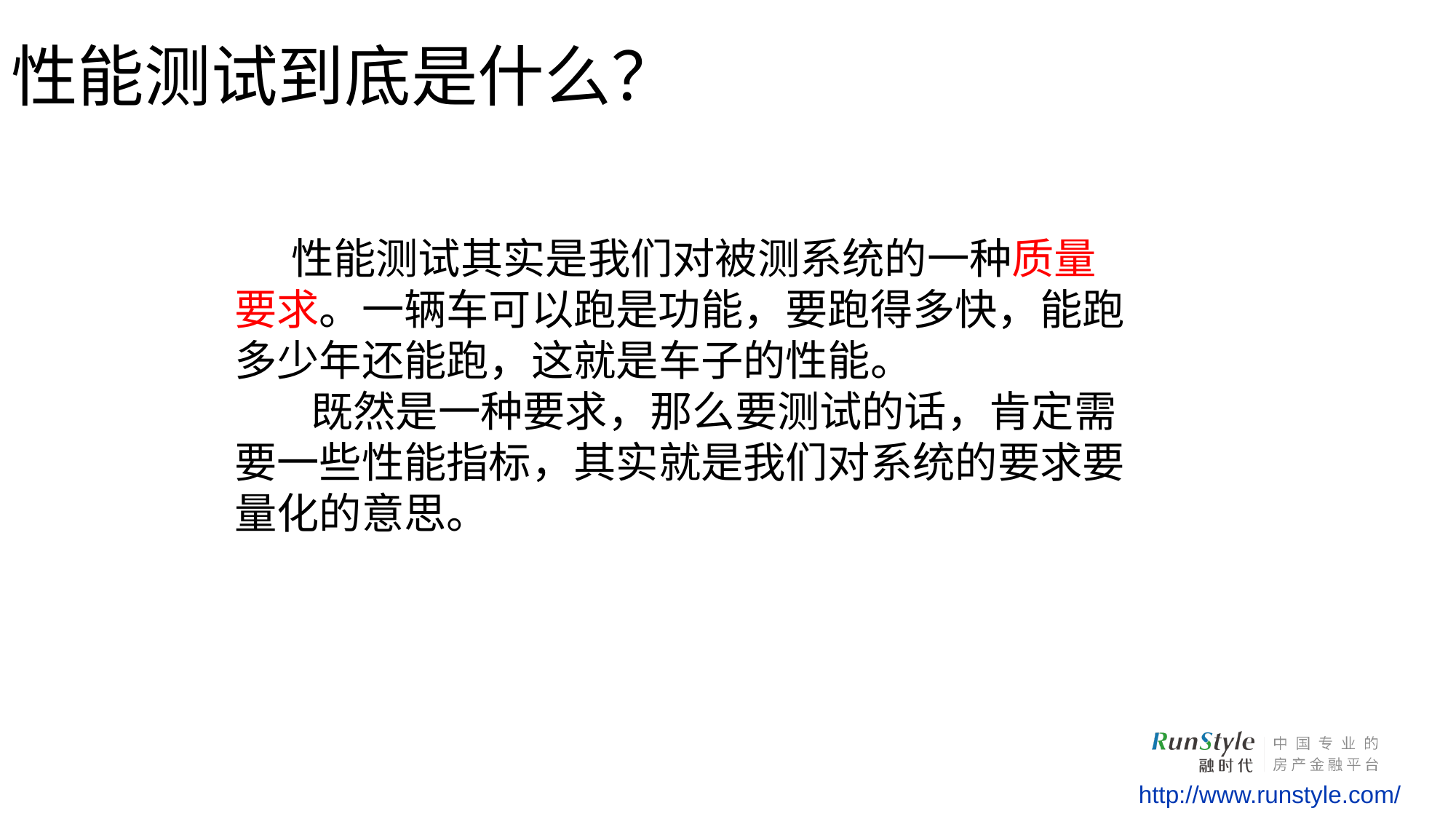

# 性能测试到底是什么？
       性能测试其实是我们对被测系统的一种质量要求。一辆车可以跑是功能，要跑得多快，能跑多少年还能跑，这就是车子的性能。
       既然是一种要求，那么要测试的话，肯定需要一些性能指标，其实就是我们对系统的要求要量化的意思。